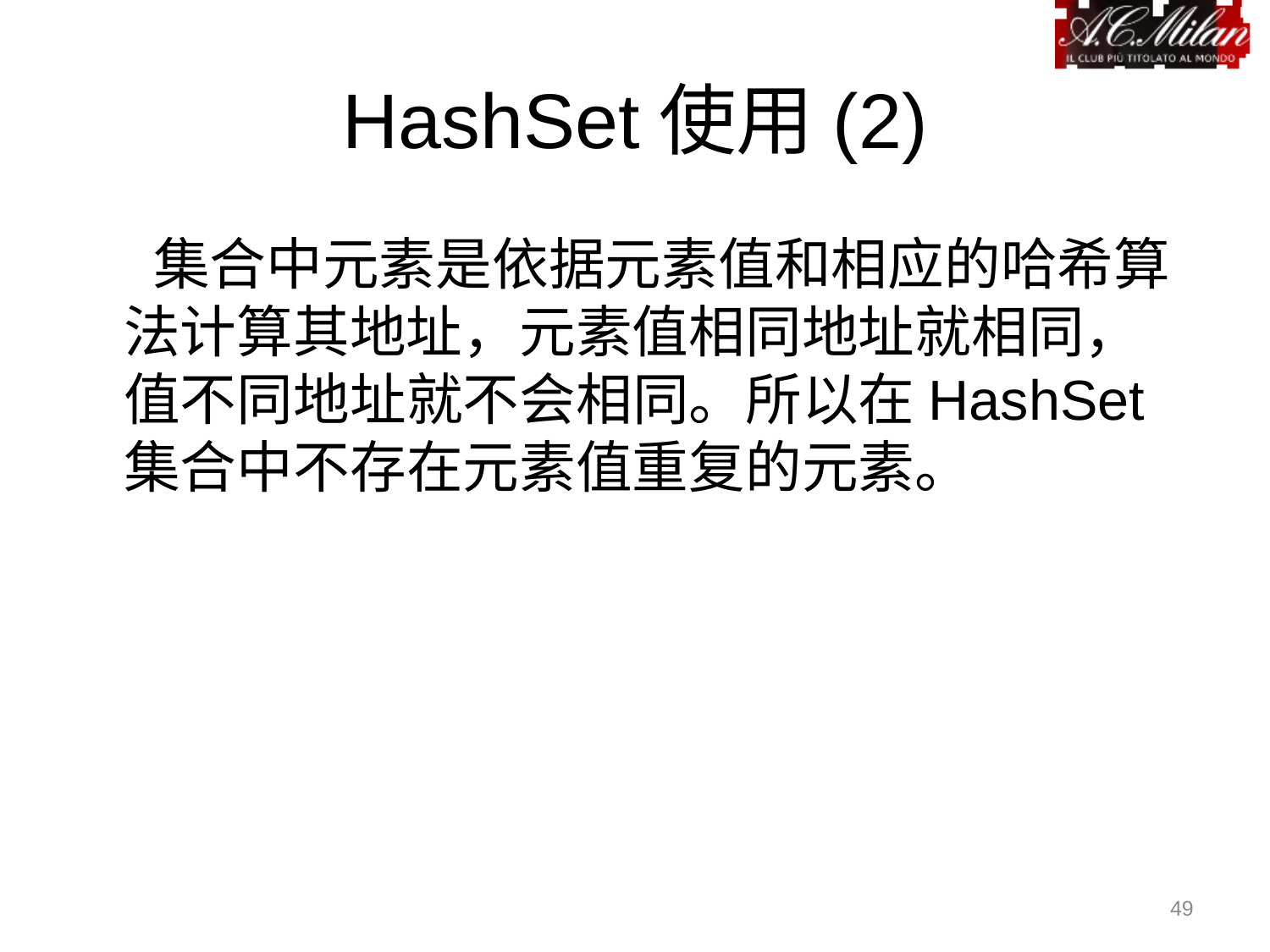

# HashSet使用(2)
     集合中元素是依据元素值和相应的哈希算法计算其地址，元素值相同地址就相同，值不同地址就不会相同。所以在HashSet集合中不存在元素值重复的元素。
49